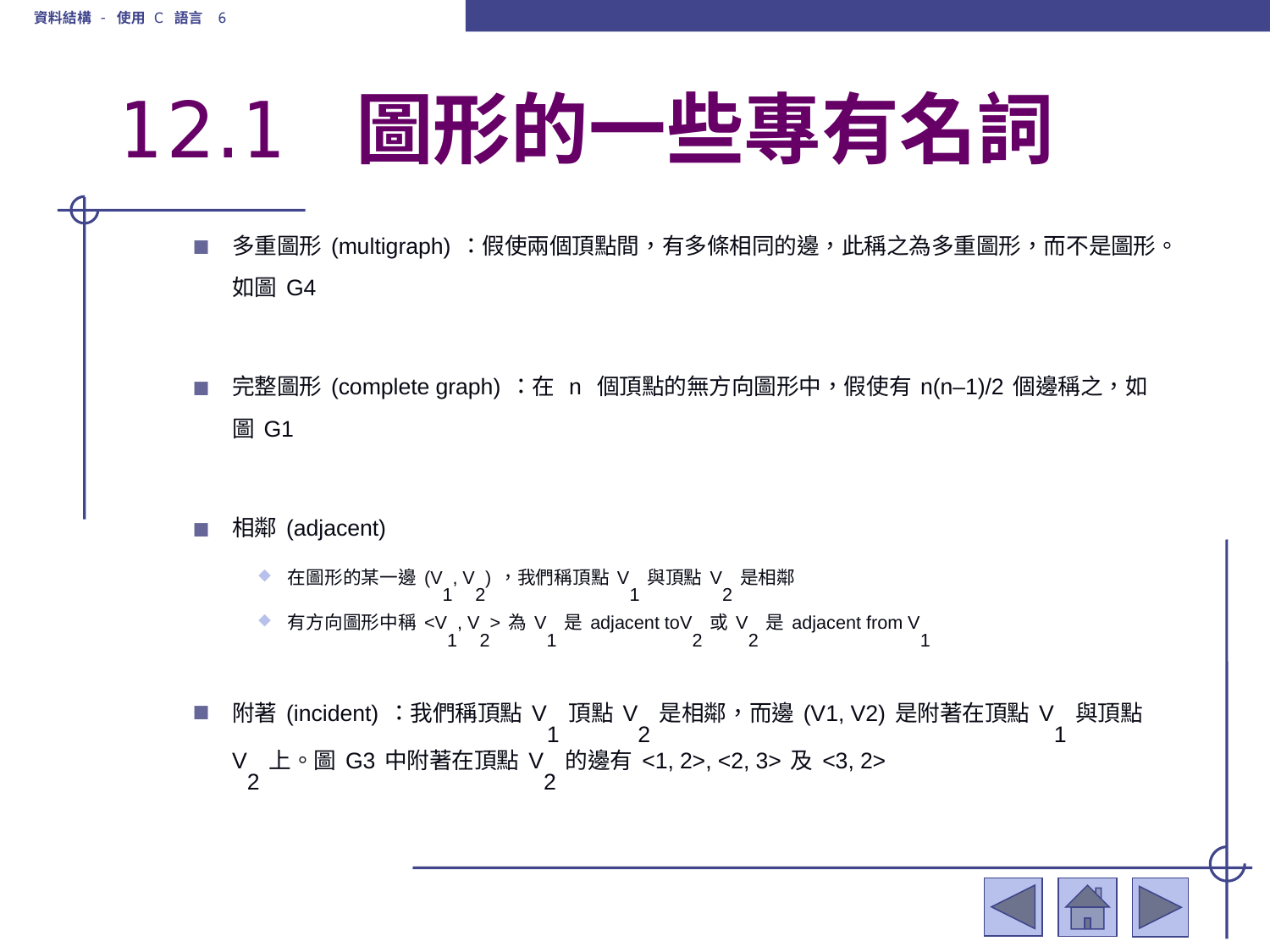

資料結構 - 使用 C 語言   6
# 12.1  圖形的一些專有名詞
多重圖形(multigraph)：假使兩個頂點間，有多條相同的邊，此稱之為多重圖形，而不是圖形。如圖G4

完整圖形(complete graph)：在 n 個頂點的無方向圖形中，假使有n(n–1)/2個邊稱之，如圖G1

相鄰(adjacent)
在圖形的某一邊(V1, V2)，我們稱頂點V1與頂點V2是相鄰
有方向圖形中稱<V1, V2>為V1是adjacent toV2或V2是adjacent from V1

附著(incident)：我們稱頂點V1頂點V2是相鄰，而邊(V1, V2)是附著在頂點V1與頂點V2上。圖G3中附著在頂點V2的邊有<1, 2>, <2, 3>及<3, 2>